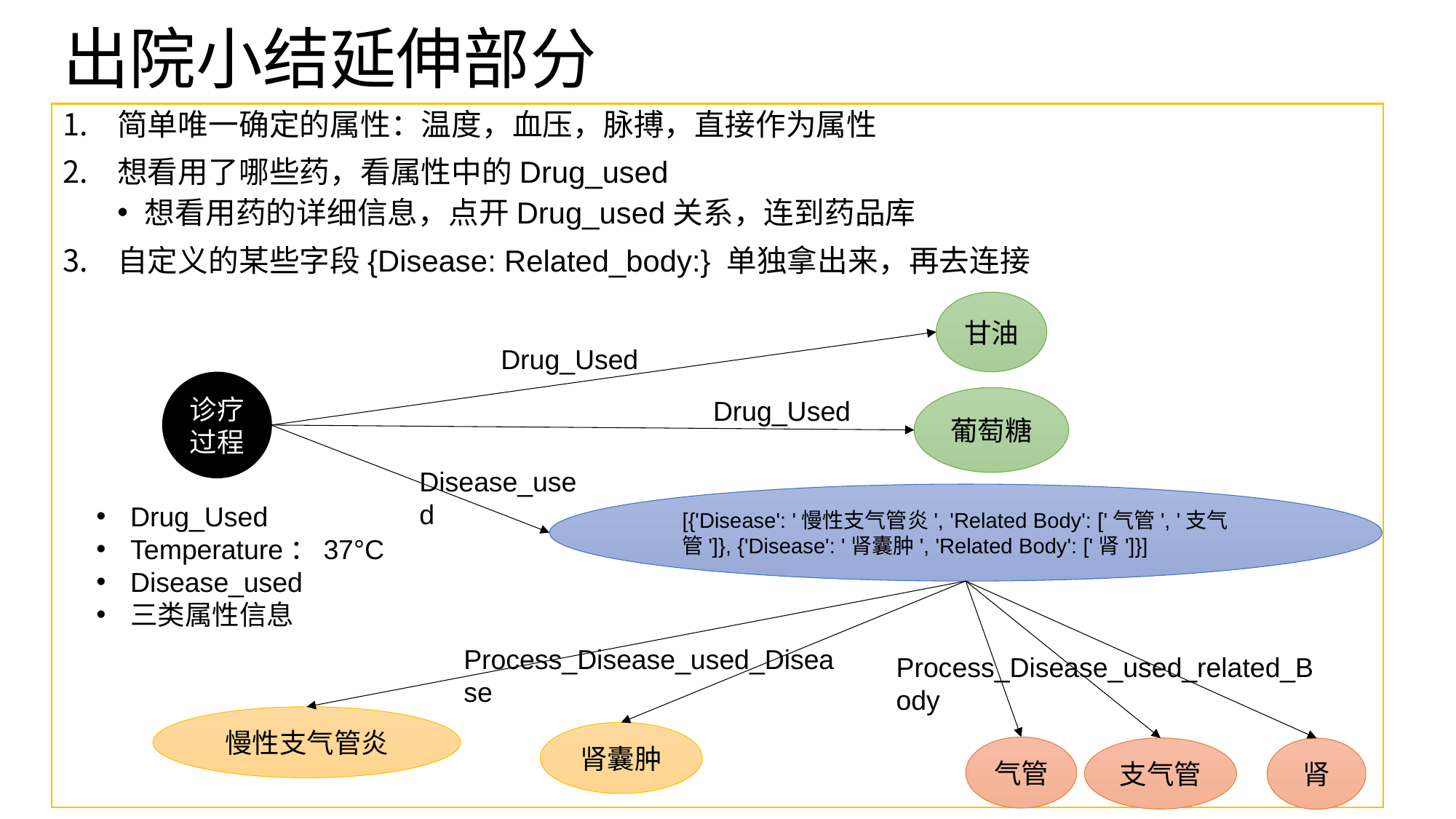

# 出院小结延伸部分
简单唯一确定的属性：温度，血压，脉搏，直接作为属性
想看用了哪些药，看属性中的Drug_used
想看用药的详细信息，点开Drug_used关系，连到药品库
自定义的某些字段{Disease: Related_body:} 单独拿出来，再去连接

甘油
Drug_Used
诊疗过程
葡萄糖
Drug_Used
Disease_used
[{'Disease': '慢性支气管炎', 'Related Body': ['气管', '支气管']}, {'Disease': '肾囊肿', 'Related Body': ['肾']}]
Drug_Used
Temperature：37°C
Disease_used
三类属性信息

Process_Disease_used_Disease
Process_Disease_used_related_Body
慢性支气管炎
肾囊肿
气管
支气管
肾